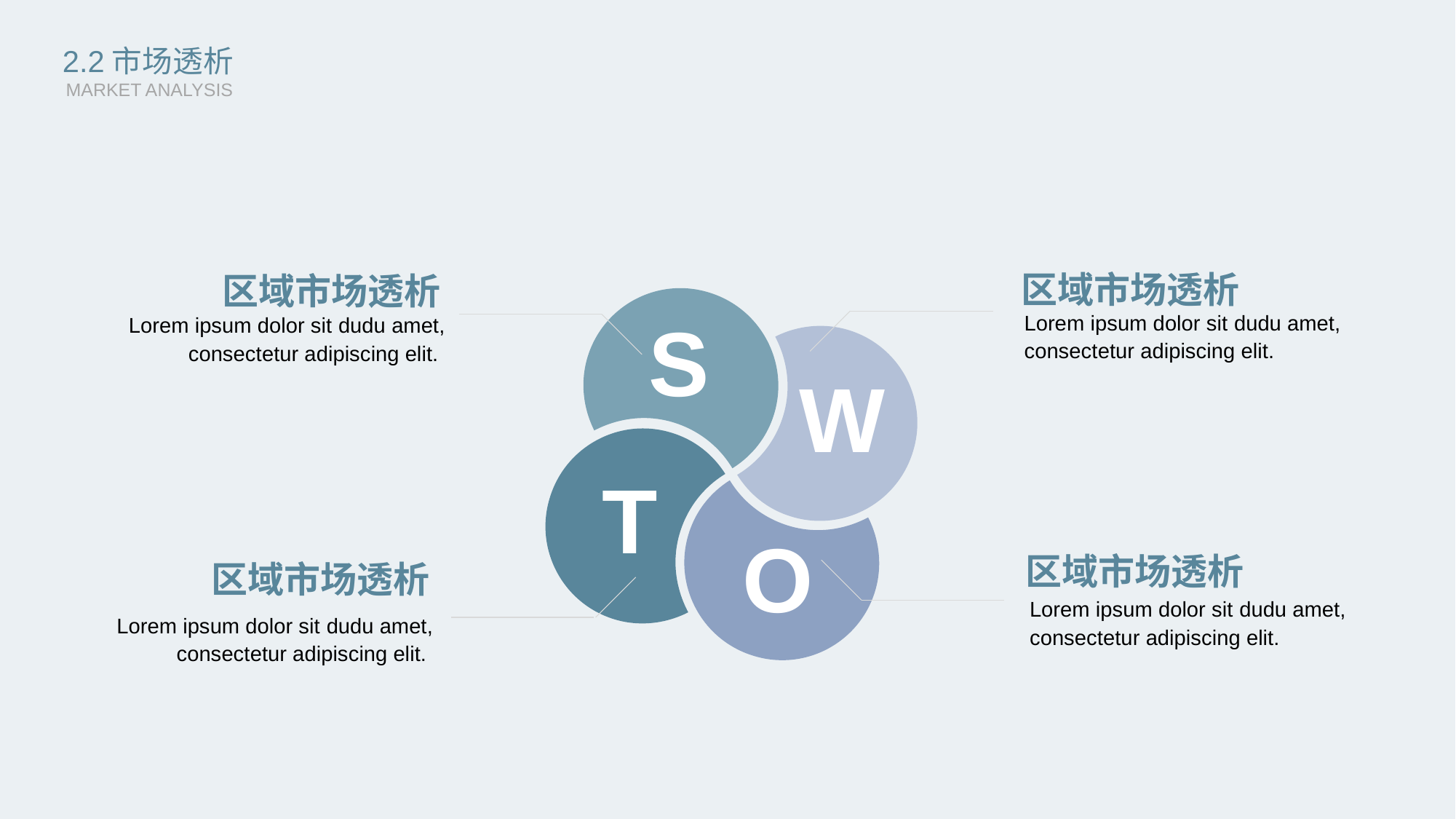

2.2市场透析
MARKET ANALYSIS
区域市场透析
区域市场透析

S
Lorem ipsum dolor sit dudu amet, consectetur adipiscing elit.
Lorem ipsum dolor sit dudu amet, consectetur adipiscing elit.

W

T

O
区域市场透析
区域市场透析
Lorem ipsum dolor sit dudu amet, consectetur adipiscing elit.
Lorem ipsum dolor sit dudu amet, consectetur adipiscing elit.